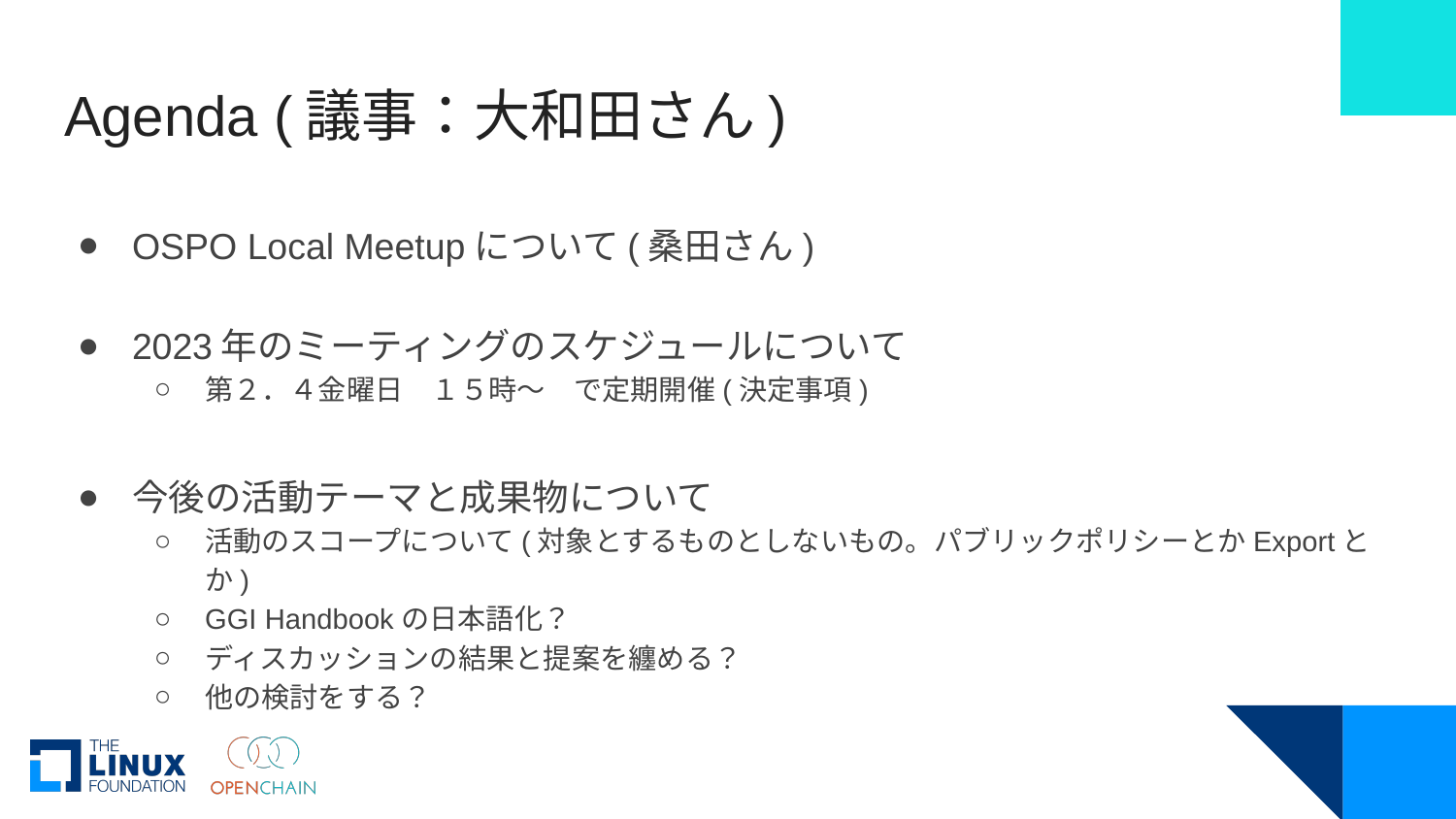

# Agenda (議事：大和田さん)
OSPO Local Meetupについて(桑田さん)

2023年のミーティングのスケジュールについて
第２．４金曜日　１５時～　で定期開催(決定事項)

今後の活動テーマと成果物について
活動のスコープについて(対象とするものとしないもの。パブリックポリシーとかExportとか)
GGI Handbookの日本語化？
ディスカッションの結果と提案を纏める？
他の検討をする？